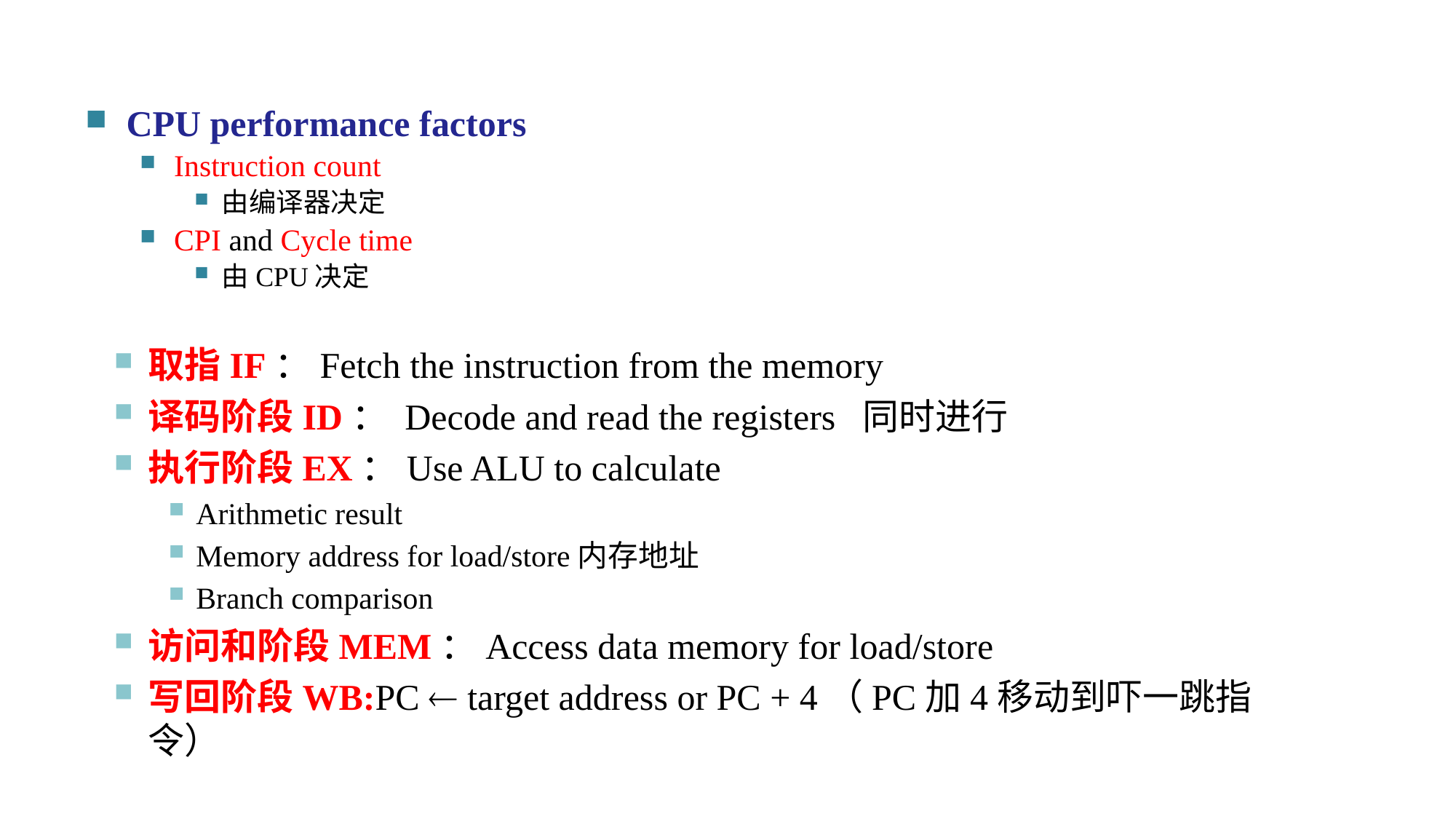

CPU performance factors
Instruction count
由编译器决定
CPI and Cycle time
由CPU决定
取指IF：Fetch the instruction from the memory
译码阶段ID： Decode and read the registers  同时进行
执行阶段EX：Use ALU to calculate
Arithmetic result
Memory address for load/store内存地址
Branch comparison
访问和阶段MEM：Access data memory for load/store
写回阶段WB:PC ← target address or PC + 4（PC加4移动到吓一跳指令）